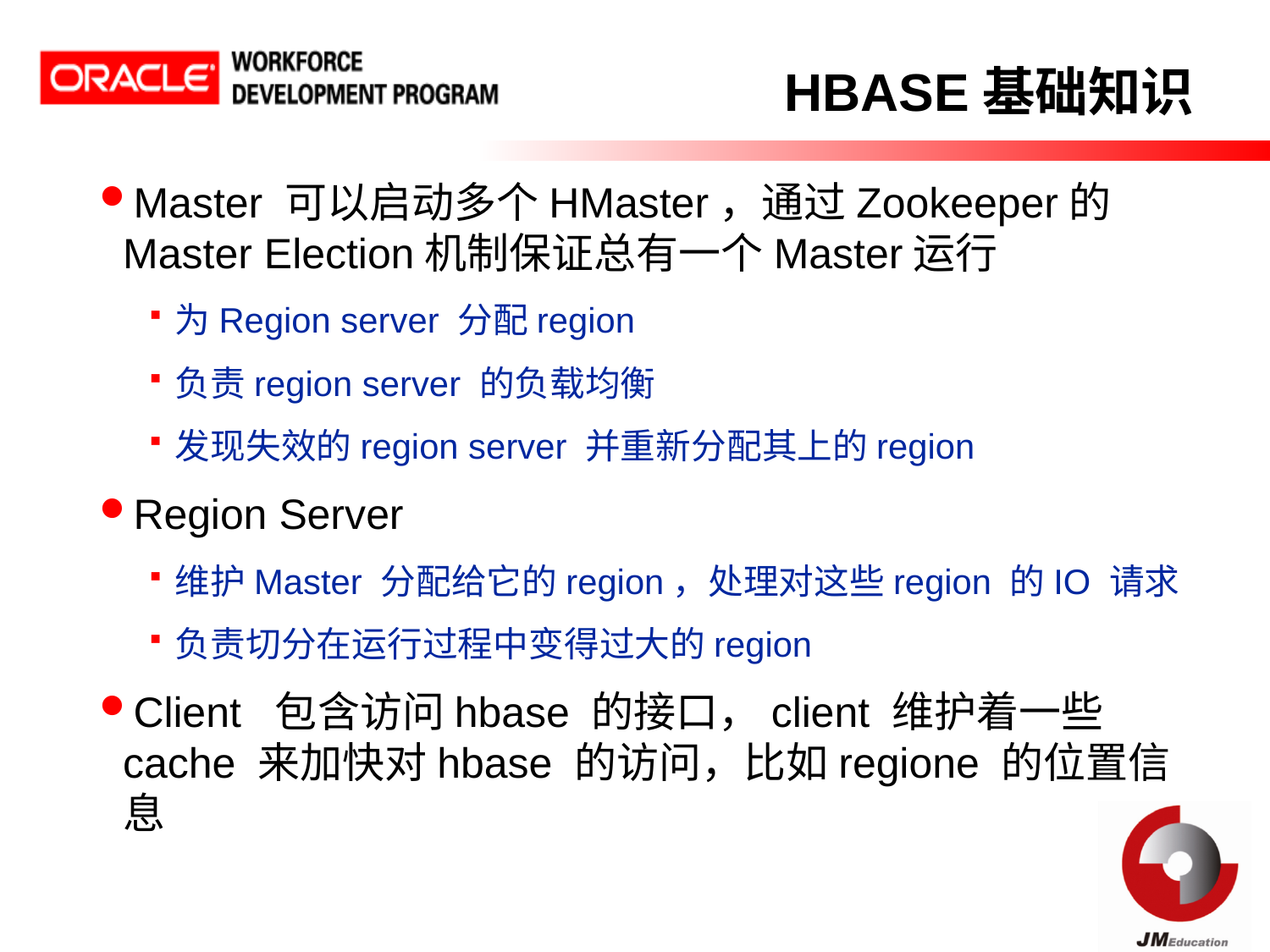

HBASE基础知识
Master 可以启动多个HMaster，通过Zookeeper的Master Election机制保证总有一个Master运行
为Region server 分配region
负责region server 的负载均衡
发现失效的region server 并重新分配其上的region
Region Server
维护Master 分配给它的region，处理对这些region 的IO 请求
负责切分在运行过程中变得过大的region
Client  包含访问hbase 的接口，client 维护着一些cache 来加快对hbase 的访问，比如regione 的位置信息